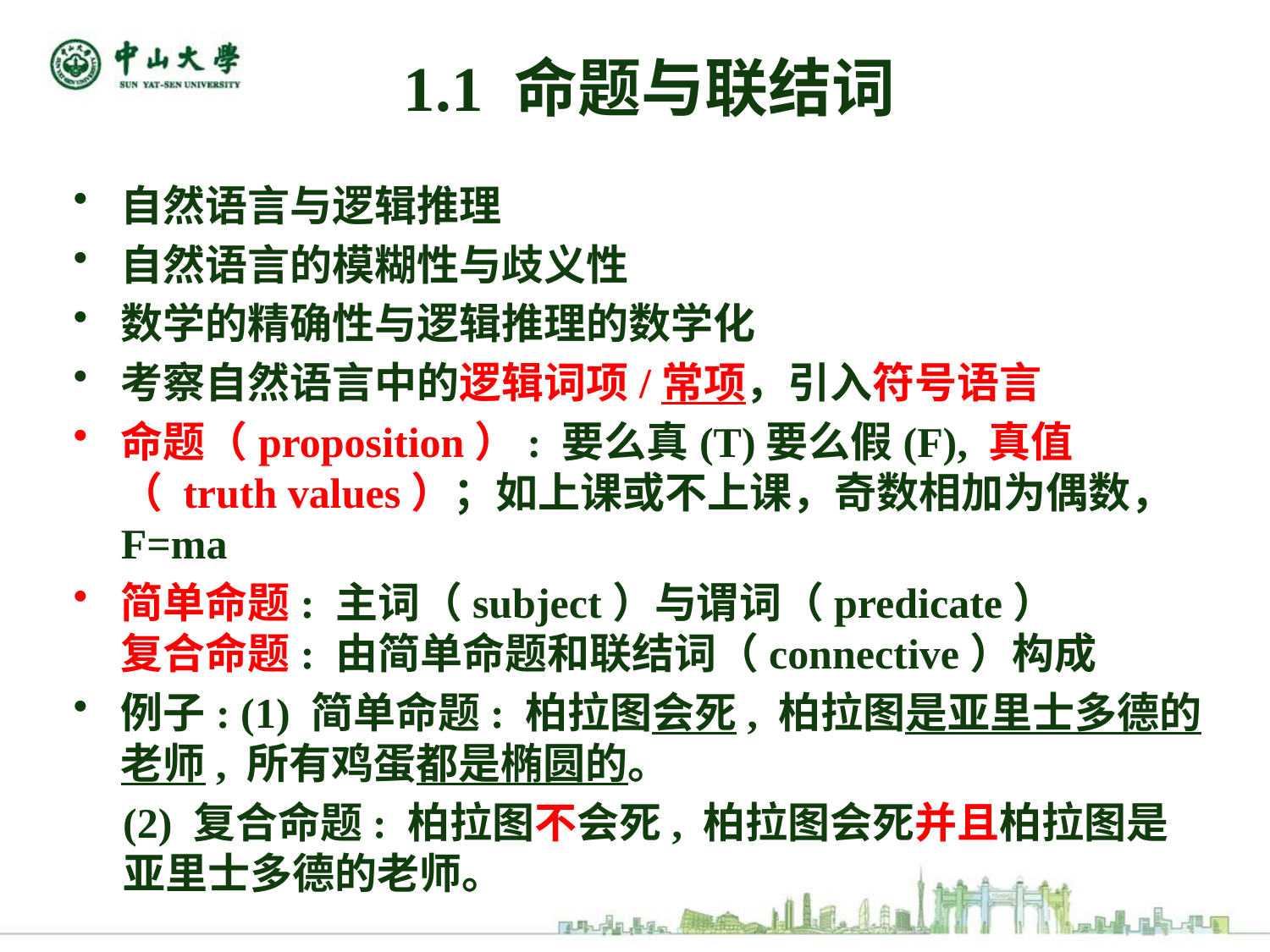

# 1.1 命题与联结词
自然语言与逻辑推理
自然语言的模糊性与歧义性
数学的精确性与逻辑推理的数学化
考察自然语言中的逻辑词项/常项，引入符号语言
命题（proposition）: 要么真(T)要么假(F), 真值（ truth values）；如上课或不上课，奇数相加为偶数，F=ma
简单命题: 主词（subject）与谓词（predicate）
复合命题: 由简单命题和联结词（connective）构成
例子: (1) 简单命题: 柏拉图会死, 柏拉图是亚里士多德的老师, 所有鸡蛋都是椭圆的。
(2) 复合命题: 柏拉图不会死, 柏拉图会死并且柏拉图是亚里士多德的老师。